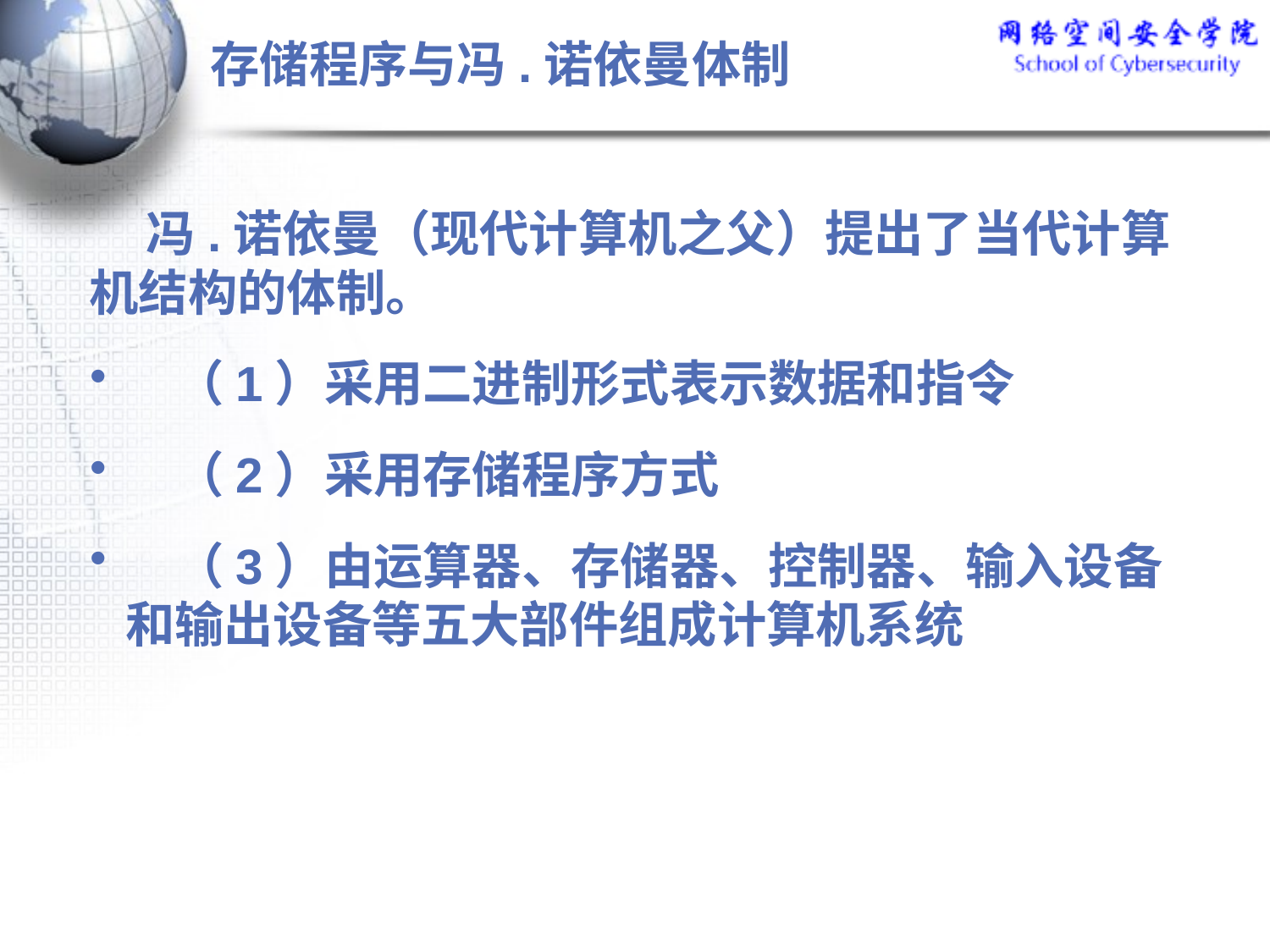

# 存储程序与冯.诺依曼体制
    冯.诺依曼（现代计算机之父）提出了当代计算机结构的体制。
　（1）采用二进制形式表示数据和指令
　（2）采用存储程序方式
　（3）由运算器、存储器、控制器、输入设备和输出设备等五大部件组成计算机系统